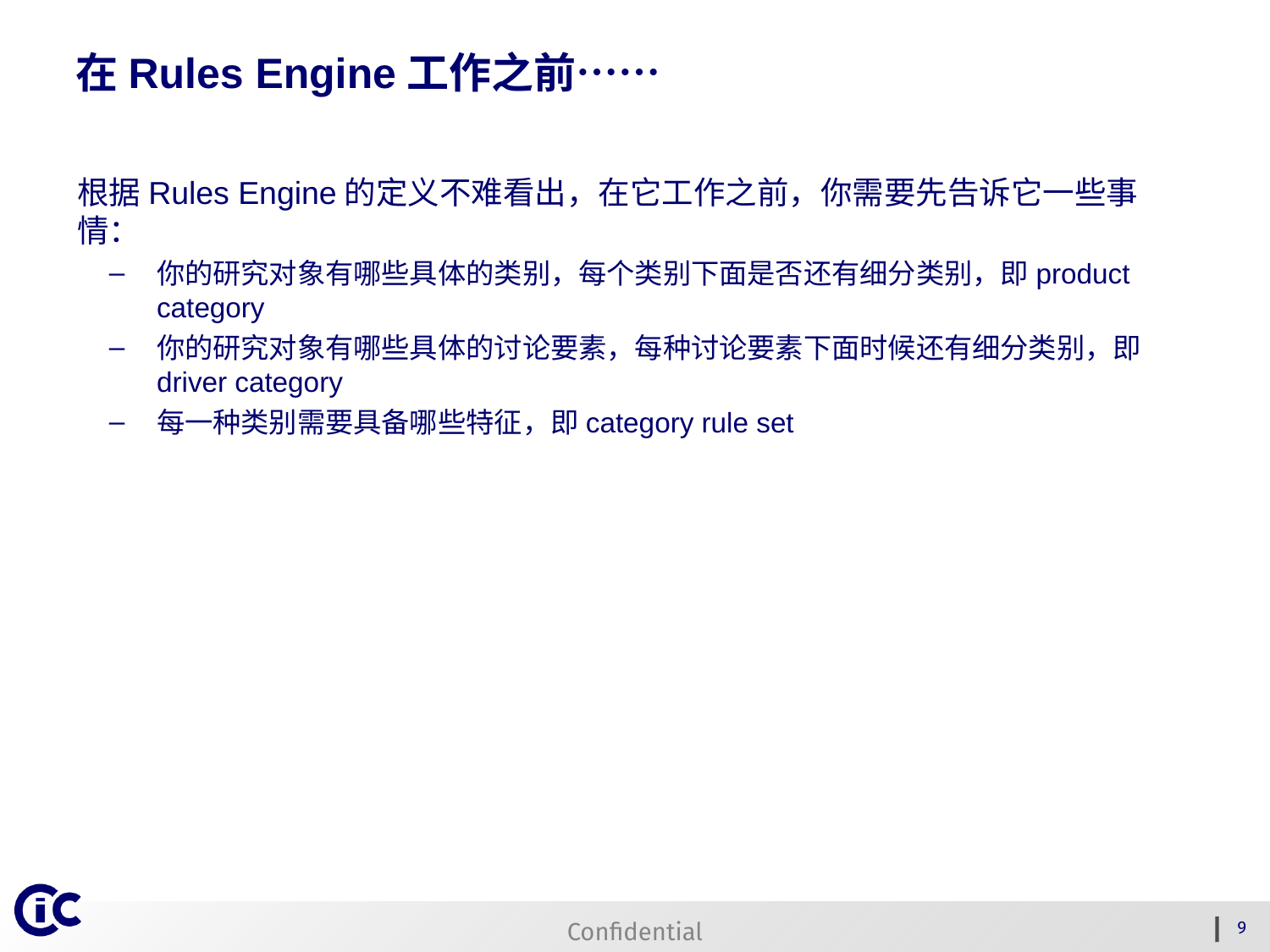

在Rules Engine工作之前……
根据Rules Engine的定义不难看出，在它工作之前，你需要先告诉它一些事情：
你的研究对象有哪些具体的类别，每个类别下面是否还有细分类别，即product category
你的研究对象有哪些具体的讨论要素，每种讨论要素下面时候还有细分类别，即driver category
每一种类别需要具备哪些特征，即category rule set